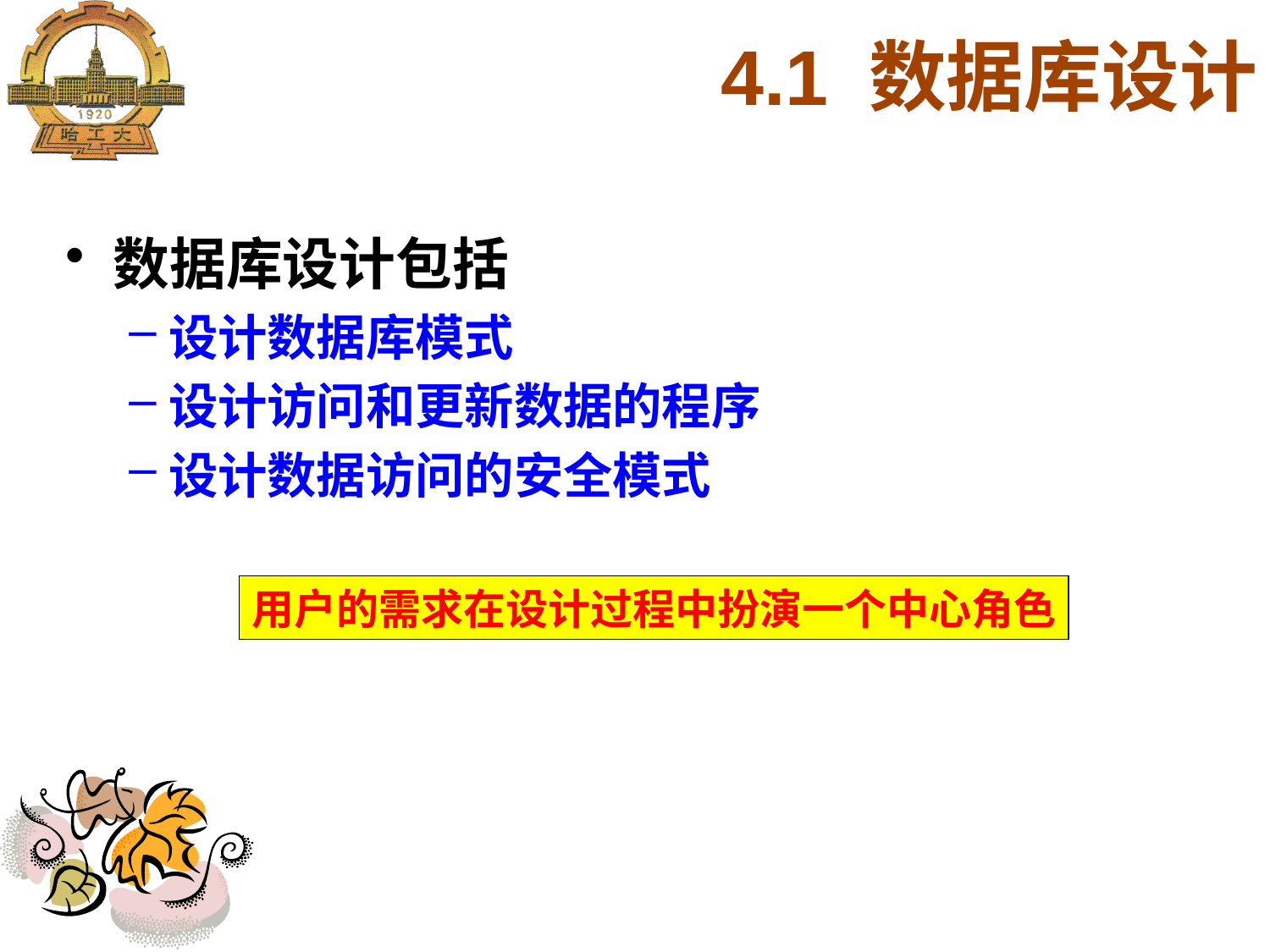

数据库设计包括
设计数据库模式
设计访问和更新数据的程序
设计数据访问的安全模式
4.1 数据库设计
用户的需求在设计过程中扮演一个中心角色